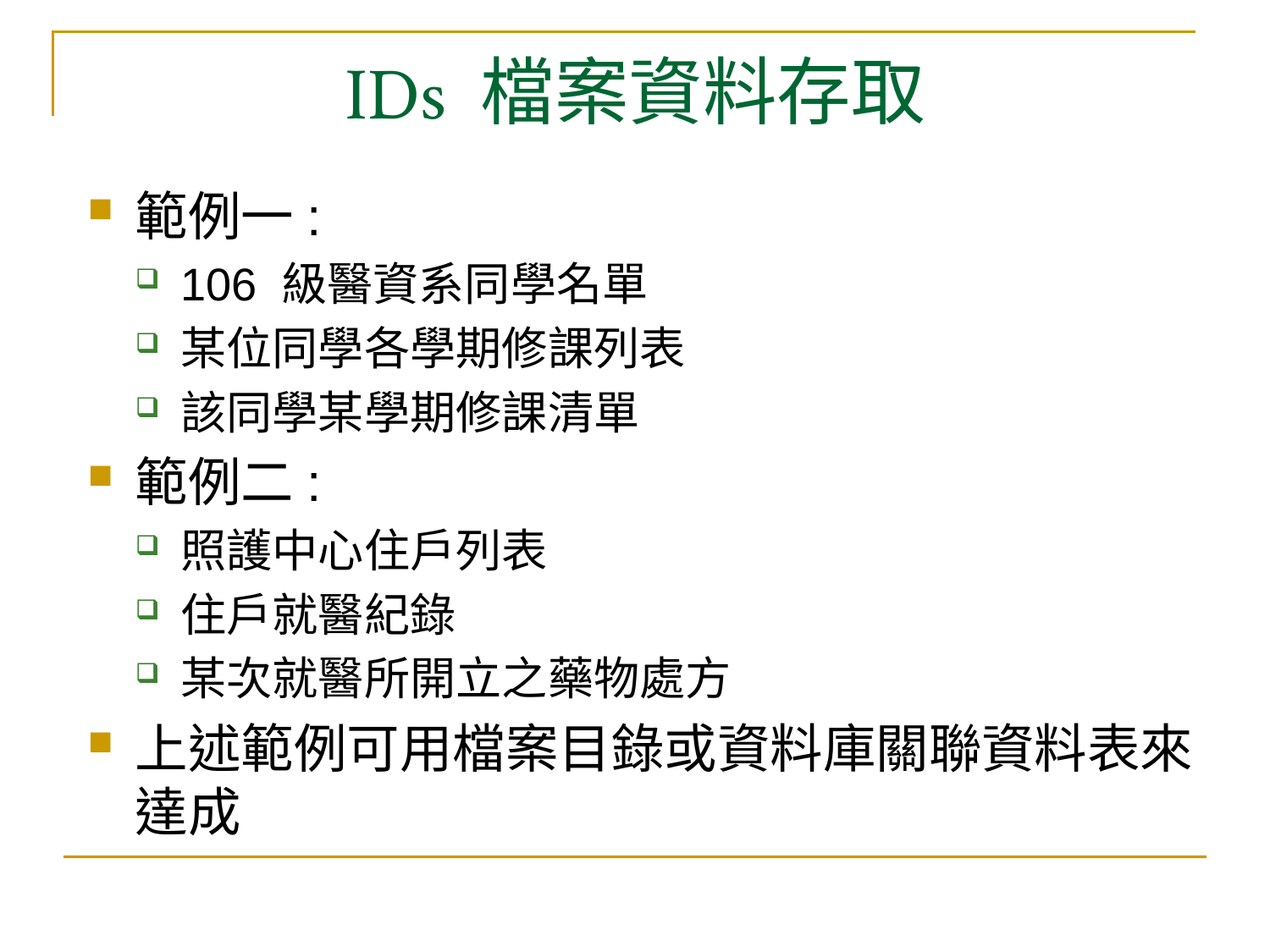

# IDs 檔案資料存取
範例一:
106 級醫資系同學名單
某位同學各學期修課列表
該同學某學期修課清單
範例二:
照護中心住戶列表
住戶就醫紀錄
某次就醫所開立之藥物處方
上述範例可用檔案目錄或資料庫關聯資料表來達成